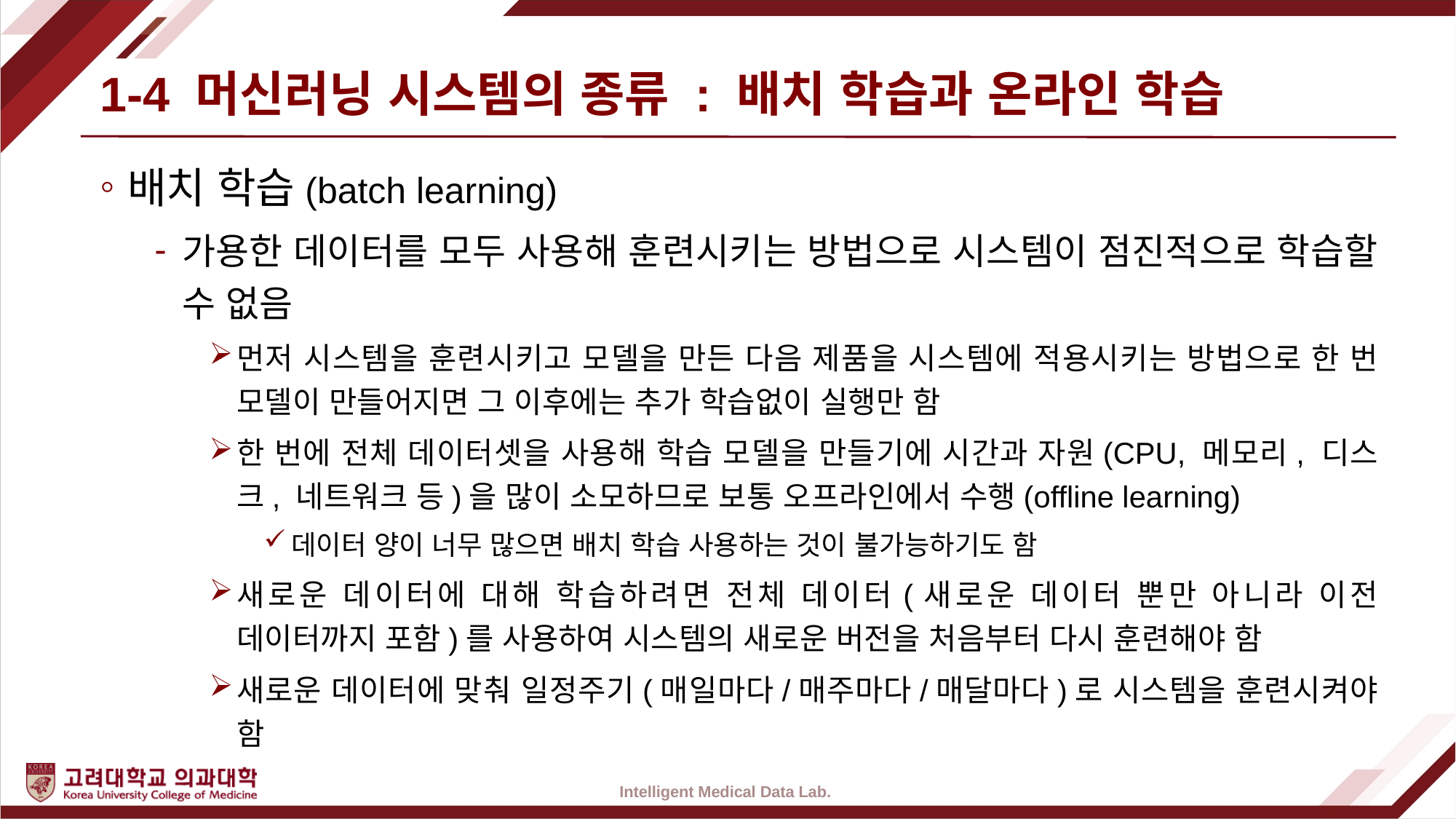

# 1-4 머신러닝 시스템의 종류 : 배치 학습과 온라인 학습
배치 학습(batch learning)
가용한 데이터를 모두 사용해 훈련시키는 방법으로 시스템이 점진적으로 학습할 수 없음
먼저 시스템을 훈련시키고 모델을 만든 다음 제품을 시스템에 적용시키는 방법으로 한 번 모델이 만들어지면 그 이후에는 추가 학습없이 실행만 함
한 번에 전체 데이터셋을 사용해 학습 모델을 만들기에 시간과 자원(CPU, 메모리, 디스크, 네트워크 등)을 많이 소모하므로 보통 오프라인에서 수행(offline learning)
데이터 양이 너무 많으면 배치 학습 사용하는 것이 불가능하기도 함
새로운 데이터에 대해 학습하려면 전체 데이터(새로운 데이터 뿐만 아니라 이전 데이터까지 포함)를 사용하여 시스템의 새로운 버전을 처음부터 다시 훈련해야 함
새로운 데이터에 맞춰 일정주기(매일마다/매주마다/매달마다)로 시스템을 훈련시켜야 함
Intelligent Medical Data Lab.